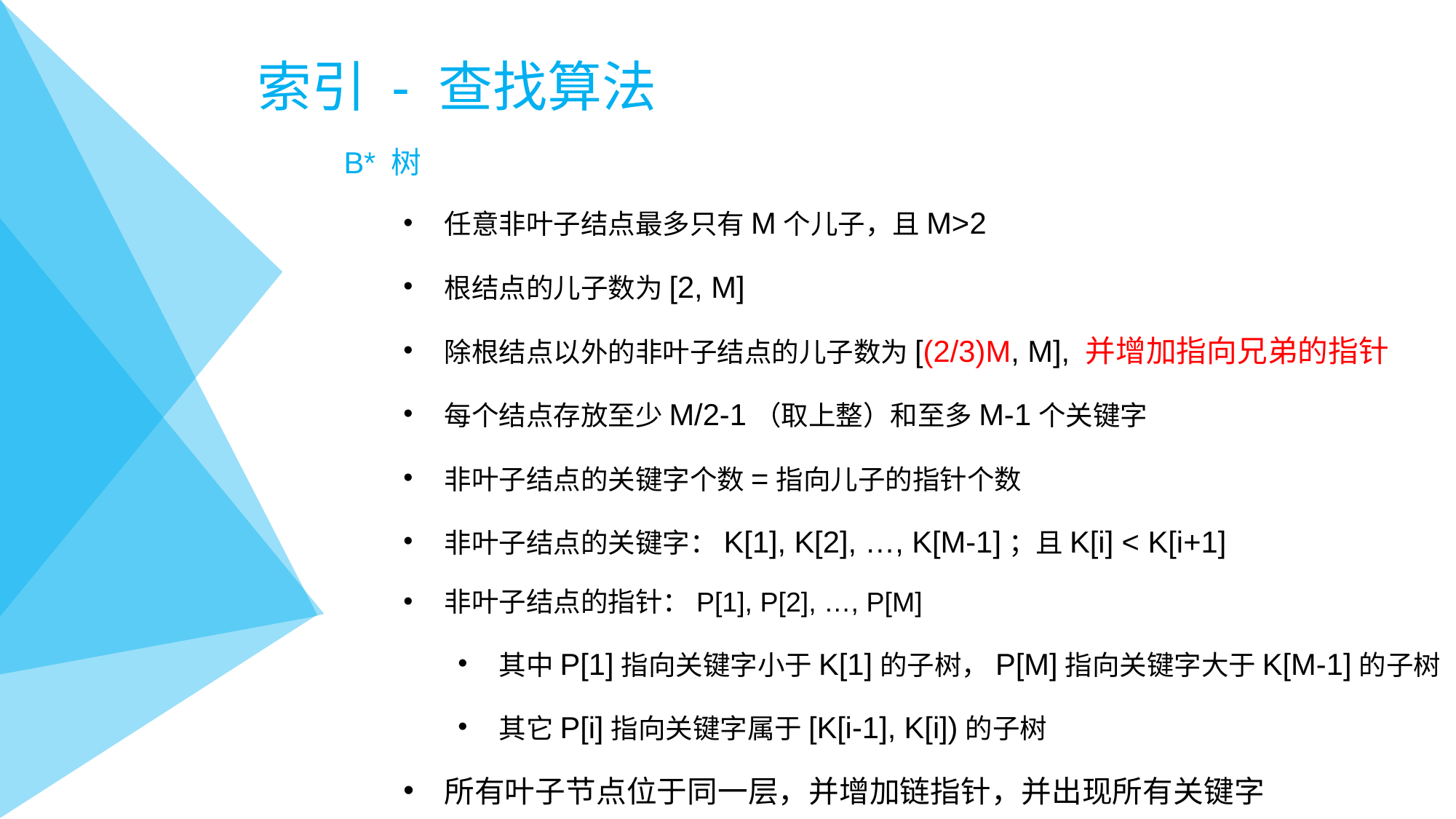

# 索引 - 查找算法
B* 树
任意非叶子结点最多只有M个儿子，且M>2
根结点的儿子数为[2, M]
除根结点以外的非叶子结点的儿子数为[(2/3)M, M], 并增加指向兄弟的指针
每个结点存放至少M/2-1（取上整）和至多M-1个关键字
非叶子结点的关键字个数=指向儿子的指针个数
非叶子结点的关键字：K[1], K[2], …, K[M-1]；且K[i] < K[i+1]
非叶子结点的指针：P[1], P[2], …, P[M]
其中P[1]指向关键字小于K[1]的子树，P[M]指向关键字大于K[M-1]的子树
其它P[i]指向关键字属于[K[i-1], K[i])的子树
所有叶子节点位于同一层，并增加链指针，并出现所有关键字